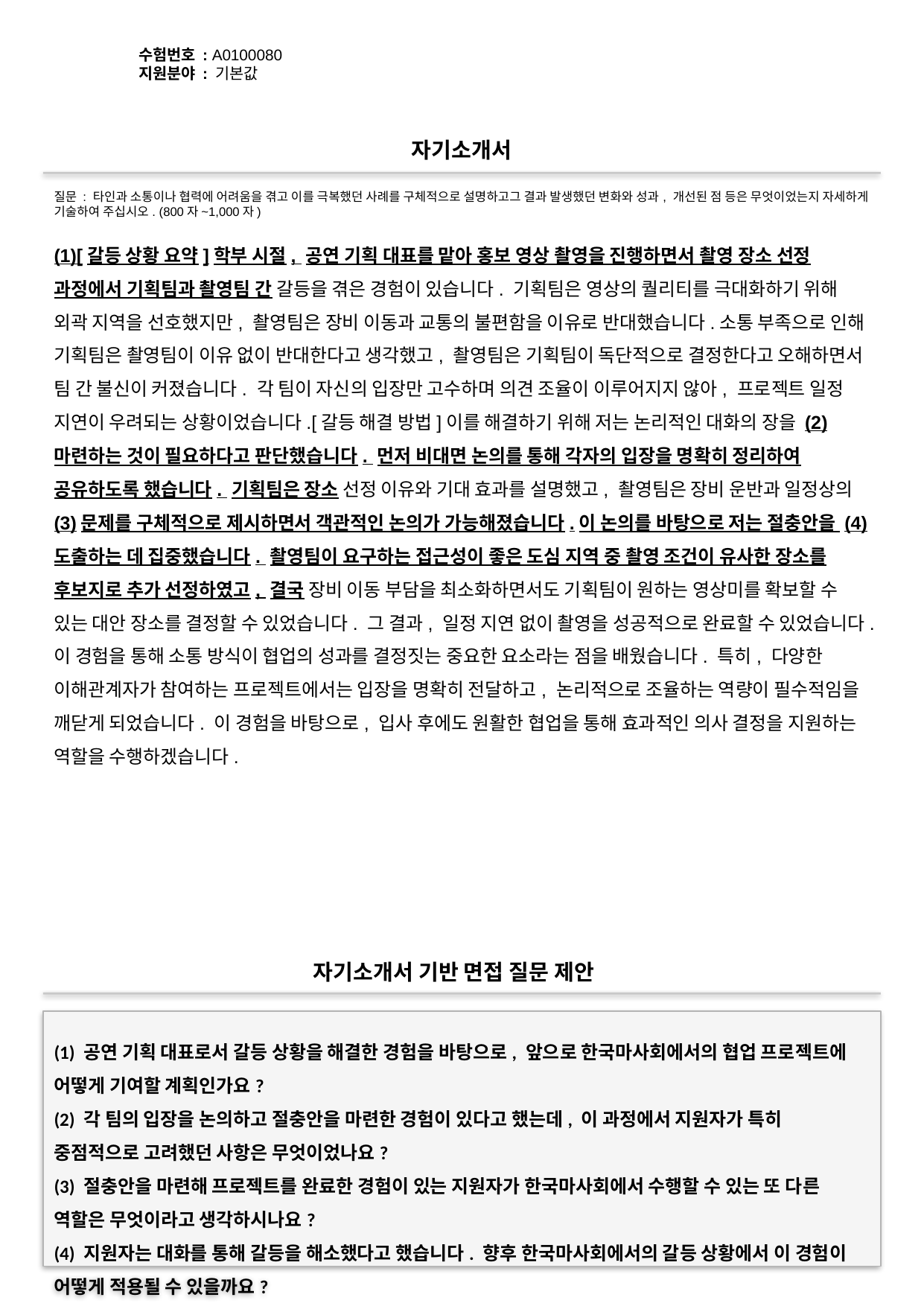

수험번호 : A0100080
지원분야 : 기본값
#

자기소개서

질문 : 타인과 소통이나 협력에 어려움을 겪고 이를 극복했던 사례를 구체적으로 설명하고그 결과 발생했던 변화와 성과, 개선된 점 등은 무엇이었는지 자세하게 기술하여 주십시오. (800자~1,000자)

(1)[갈등 상황 요약]학부 시절, 공연 기획 대표를 맡아 홍보 영상 촬영을 진행하면서 촬영 장소 선정 과정에서 기획팀과 촬영팀 간 갈등을 겪은 경험이 있습니다. 기획팀은 영상의 퀄리티를 극대화하기 위해 외곽 지역을 선호했지만, 촬영팀은 장비 이동과 교통의 불편함을 이유로 반대했습니다.소통 부족으로 인해 기획팀은 촬영팀이 이유 없이 반대한다고 생각했고, 촬영팀은 기획팀이 독단적으로 결정한다고 오해하면서 팀 간 불신이 커졌습니다. 각 팀이 자신의 입장만 고수하며 의견 조율이 이루어지지 않아, 프로젝트 일정 지연이 우려되는 상황이었습니다.[갈등 해결 방법]이를 해결하기 위해 저는 논리적인 대화의 장을 (2)마련하는 것이 필요하다고 판단했습니다. 먼저 비대면 논의를 통해 각자의 입장을 명확히 정리하여 공유하도록 했습니다. 기획팀은 장소 선정 이유와 기대 효과를 설명했고, 촬영팀은 장비 운반과 일정상의 (3)문제를 구체적으로 제시하면서 객관적인 논의가 가능해졌습니다.이 논의를 바탕으로 저는 절충안을 (4)도출하는 데 집중했습니다. 촬영팀이 요구하는 접근성이 좋은 도심 지역 중 촬영 조건이 유사한 장소를 후보지로 추가 선정하였고, 결국 장비 이동 부담을 최소화하면서도 기획팀이 원하는 영상미를 확보할 수 있는 대안 장소를 결정할 수 있었습니다. 그 결과, 일정 지연 없이 촬영을 성공적으로 완료할 수 있었습니다.이 경험을 통해 소통 방식이 협업의 성과를 결정짓는 중요한 요소라는 점을 배웠습니다. 특히, 다양한 이해관계자가 참여하는 프로젝트에서는 입장을 명확히 전달하고, 논리적으로 조율하는 역량이 필수적임을 깨닫게 되었습니다. 이 경험을 바탕으로, 입사 후에도 원활한 협업을 통해 효과적인 의사 결정을 지원하는 역할을 수행하겠습니다.

자기소개서 기반 면접 질문 제안

(1) 공연 기획 대표로서 갈등 상황을 해결한 경험을 바탕으로, 앞으로 한국마사회에서의 협업 프로젝트에 어떻게 기여할 계획인가요?
(2) 각 팀의 입장을 논의하고 절충안을 마련한 경험이 있다고 했는데, 이 과정에서 지원자가 특히 중점적으로 고려했던 사항은 무엇이었나요?
(3) 절충안을 마련해 프로젝트를 완료한 경험이 있는 지원자가 한국마사회에서 수행할 수 있는 또 다른 역할은 무엇이라고 생각하시나요?
(4) 지원자는 대화를 통해 갈등을 해소했다고 했습니다. 향후 한국마사회에서의 갈등 상황에서 이 경험이 어떻게 적용될 수 있을까요?